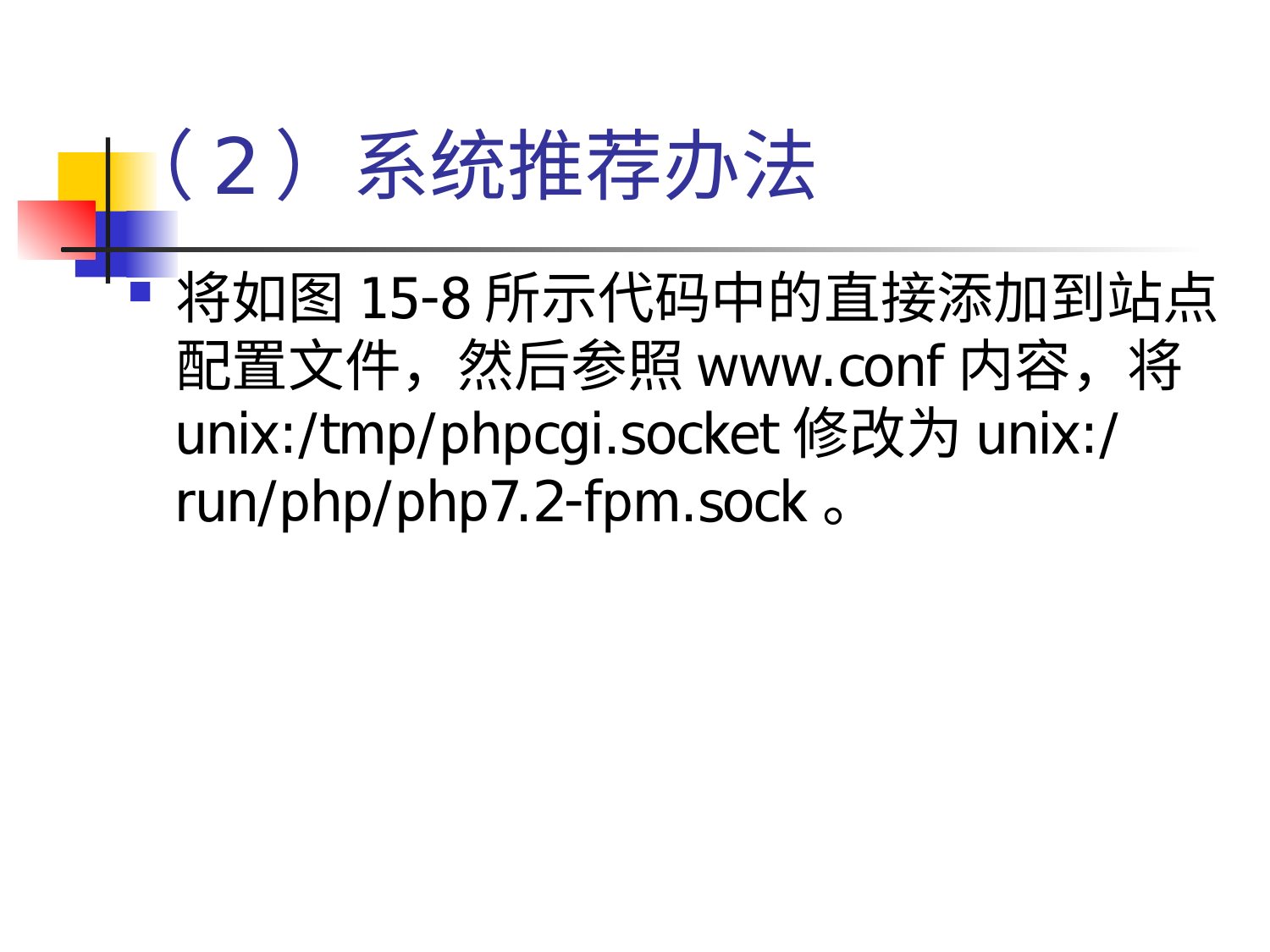

# （2）系统推荐办法
将如图15-8所示代码中的直接添加到站点配置文件，然后参照www.conf内容，将unix:/tmp/phpcgi.socket修改为unix:/run/php/php7.2-fpm.sock。